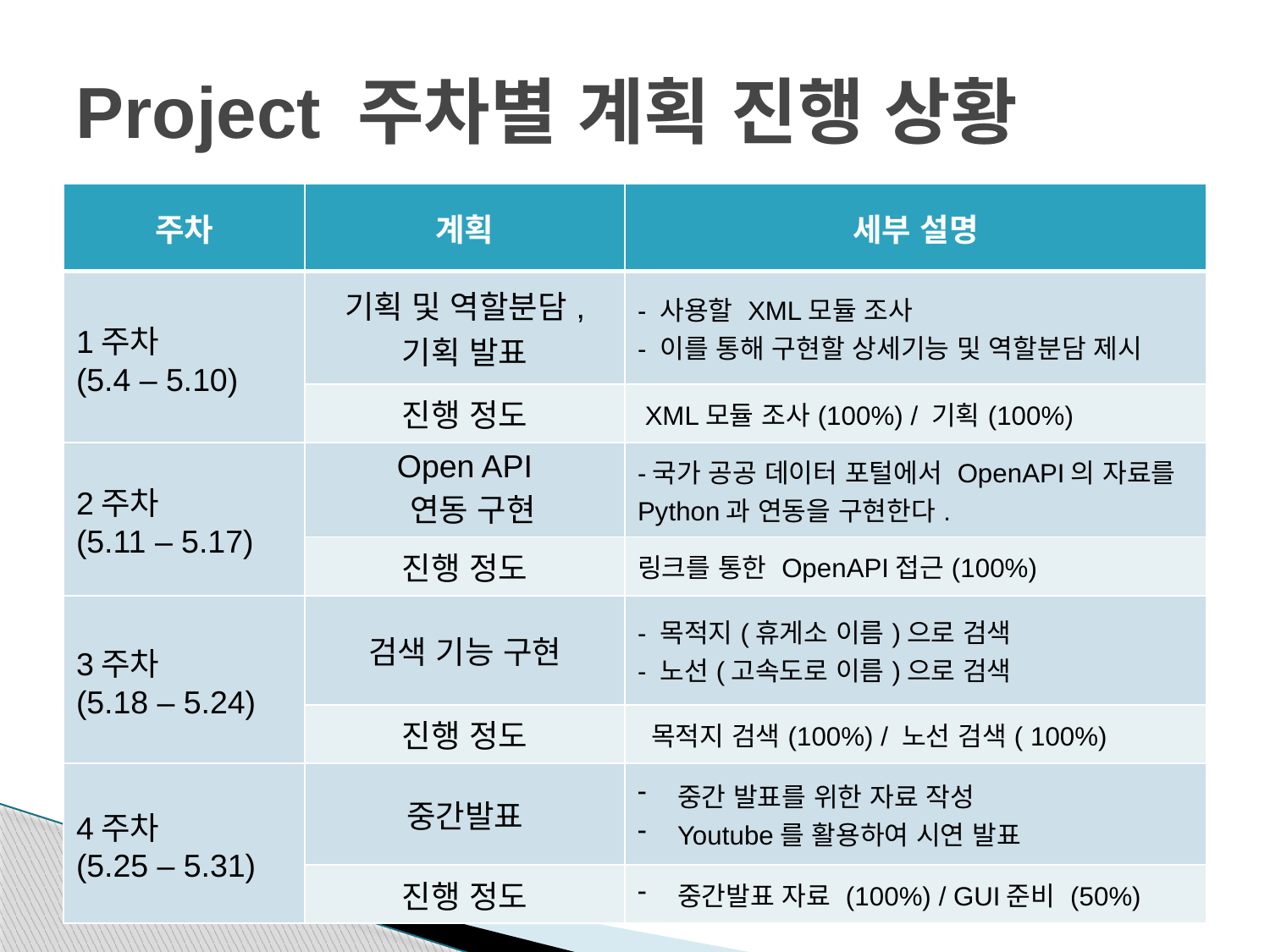

# Project 주차별 계획 진행 상황
| 주차 | 계획 | 세부 설명 |
| --- | --- | --- |
| 1주차 (5.4 – 5.10) | 기획 및 역할분담, 기획 발표 | - 사용할 XML모듈 조사 - 이를 통해 구현할 상세기능 및 역할분담 제시 |
|  | 진행 정도 | XML모듈 조사(100%) / 기획(100%) |
| 2주차 (5.11 – 5.17) | Open API 연동 구현 | -국가 공공 데이터 포털에서 OpenAPI의 자료를 Python과 연동을 구현한다. |
|  | 진행 정도 | 링크를 통한 OpenAPI접근(100%) |
| 3주차 (5.18 – 5.24) | 검색 기능 구현 | - 목적지(휴게소 이름)으로 검색 - 노선(고속도로 이름)으로 검색 |
|  | 진행 정도 | 목적지 검색(100%) / 노선 검색( 100%) |
| 4주차 (5.25 – 5.31) | 중간발표 | 중간 발표를 위한 자료 작성 Youtube를 활용하여 시연 발표 |
|  | 진행 정도 | 중간발표 자료 (100%) / GUI준비 (50%) |